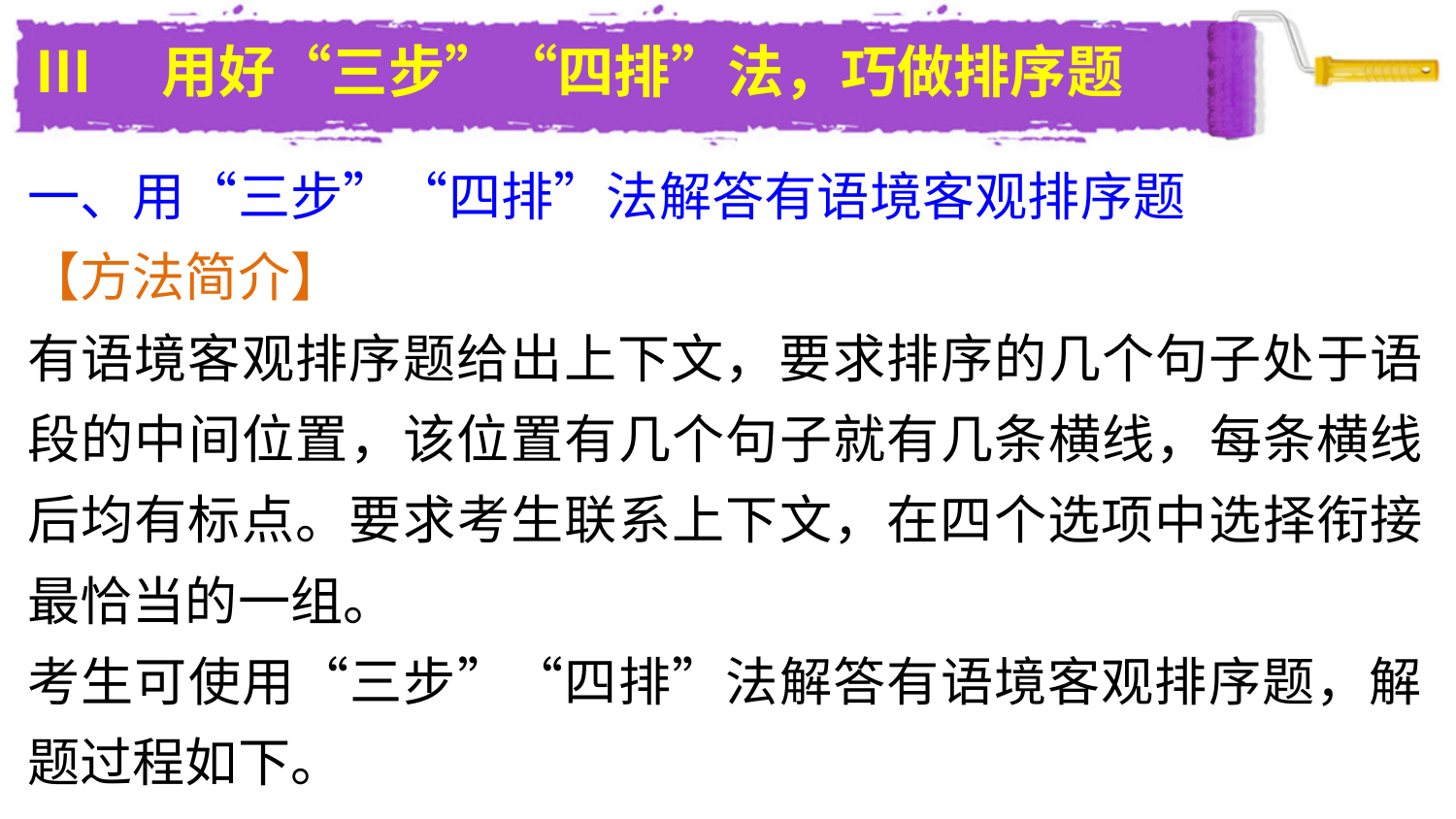

Ⅲ　用好“三步”“四排”法，巧做排序题
一、用“三步”“四排”法解答有语境客观排序题
【方法简介】
有语境客观排序题给出上下文，要求排序的几个句子处于语段的中间位置，该位置有几个句子就有几条横线，每条横线后均有标点。要求考生联系上下文，在四个选项中选择衔接最恰当的一组。
考生可使用“三步”“四排”法解答有语境客观排序题，解题过程如下。